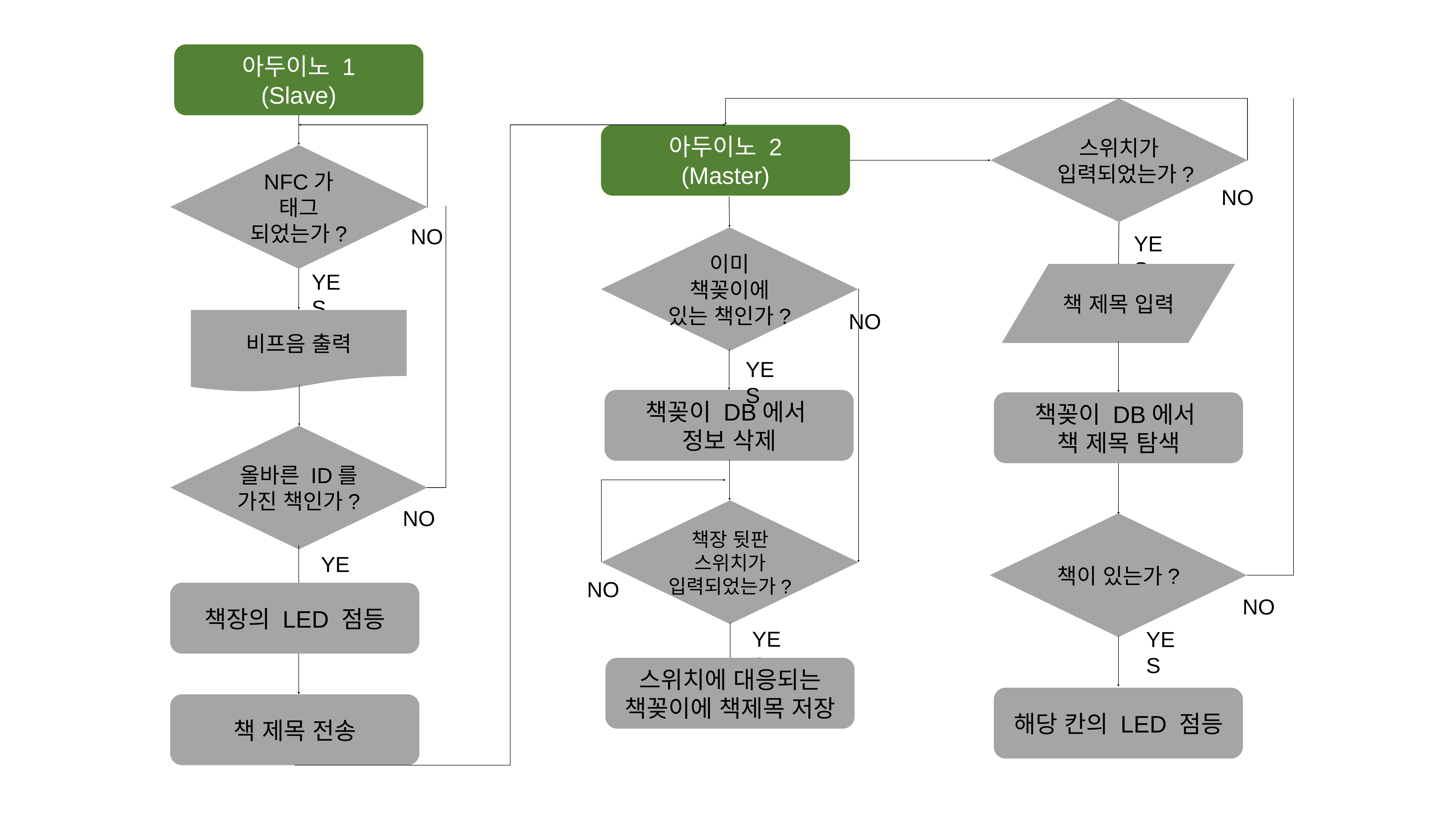

아두이노 1
(Slave)
스위치가 입력되었는가?
아두이노 2
(Master)
NFC가
태그 되었는가?
NO
NO
이미 책꽂이에 있는 책인가?
YES
책 제목 입력
YES
NO
비프음 출력
YES
책꽂이 DB에서
정보 삭제
책꽂이 DB에서
책 제목 탐색
올바른 ID를 가진 책인가?
책장 뒷판 스위치가 입력되었는가?
NO
책이 있는가?
YES
NO
책장의 LED 점등
NO
YES
YES
스위치에 대응되는 책꽂이에 책제목 저장
해당 칸의 LED 점등
책 제목 전송